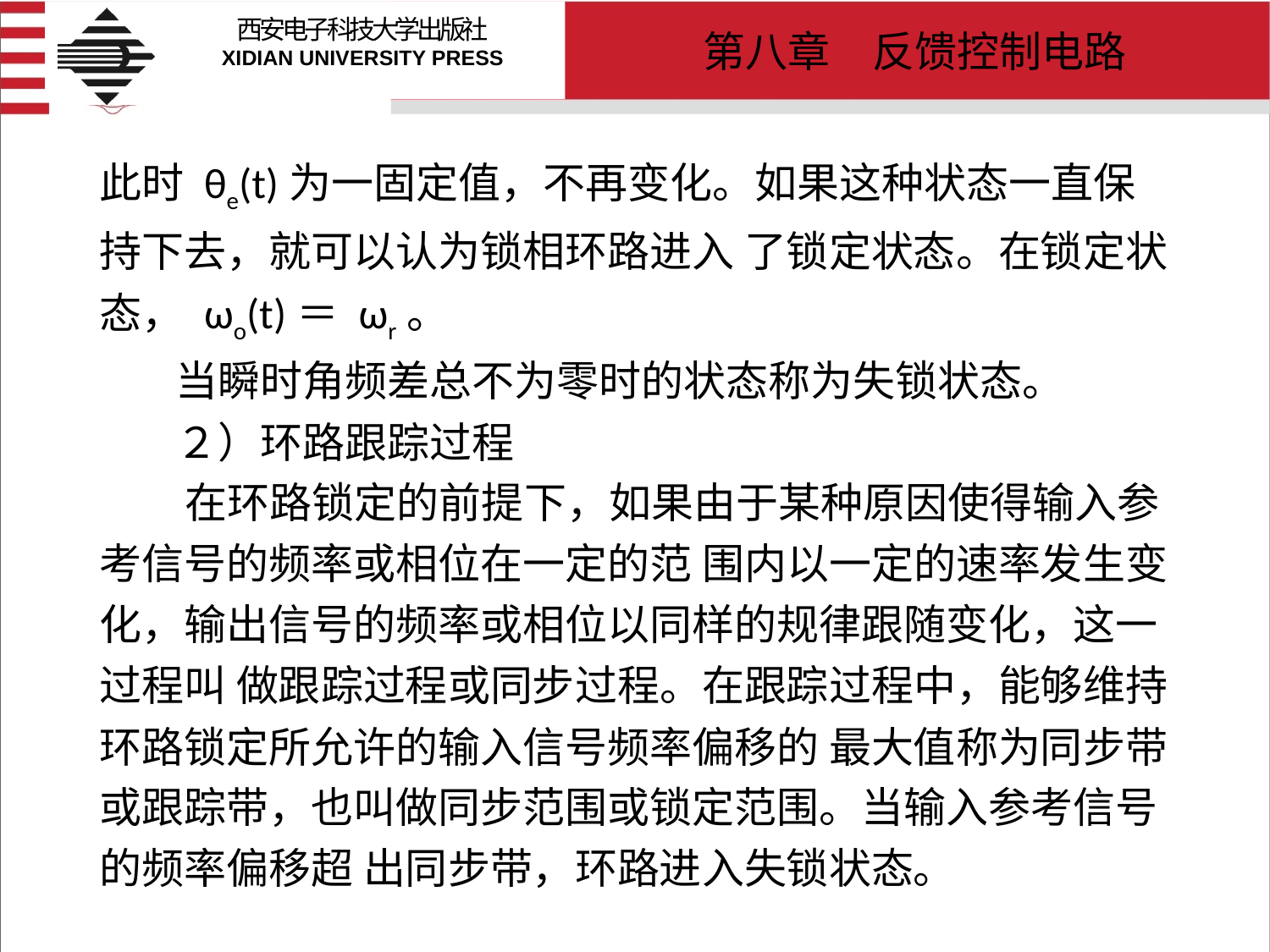

# 此时 θe(t)为一固定值，不再变化。如果这种状态一直保持下去，就可以认为锁相环路进入 了锁定状态。在锁定状态， ωo(t)＝ ωr。 当瞬时角频差总不为零时的状态称为失锁状态。 ２）环路跟踪过程 在环路锁定的前提下，如果由于某种原因使得输入参考信号的频率或相位在一定的范 围内以一定的速率发生变化，输出信号的频率或相位以同样的规律跟随变化，这一过程叫 做跟踪过程或同步过程。在跟踪过程中，能够维持环路锁定所允许的输入信号频率偏移的 最大值称为同步带或跟踪带，也叫做同步范围或锁定范围。当输入参考信号的频率偏移超 出同步带，环路进入失锁状态。